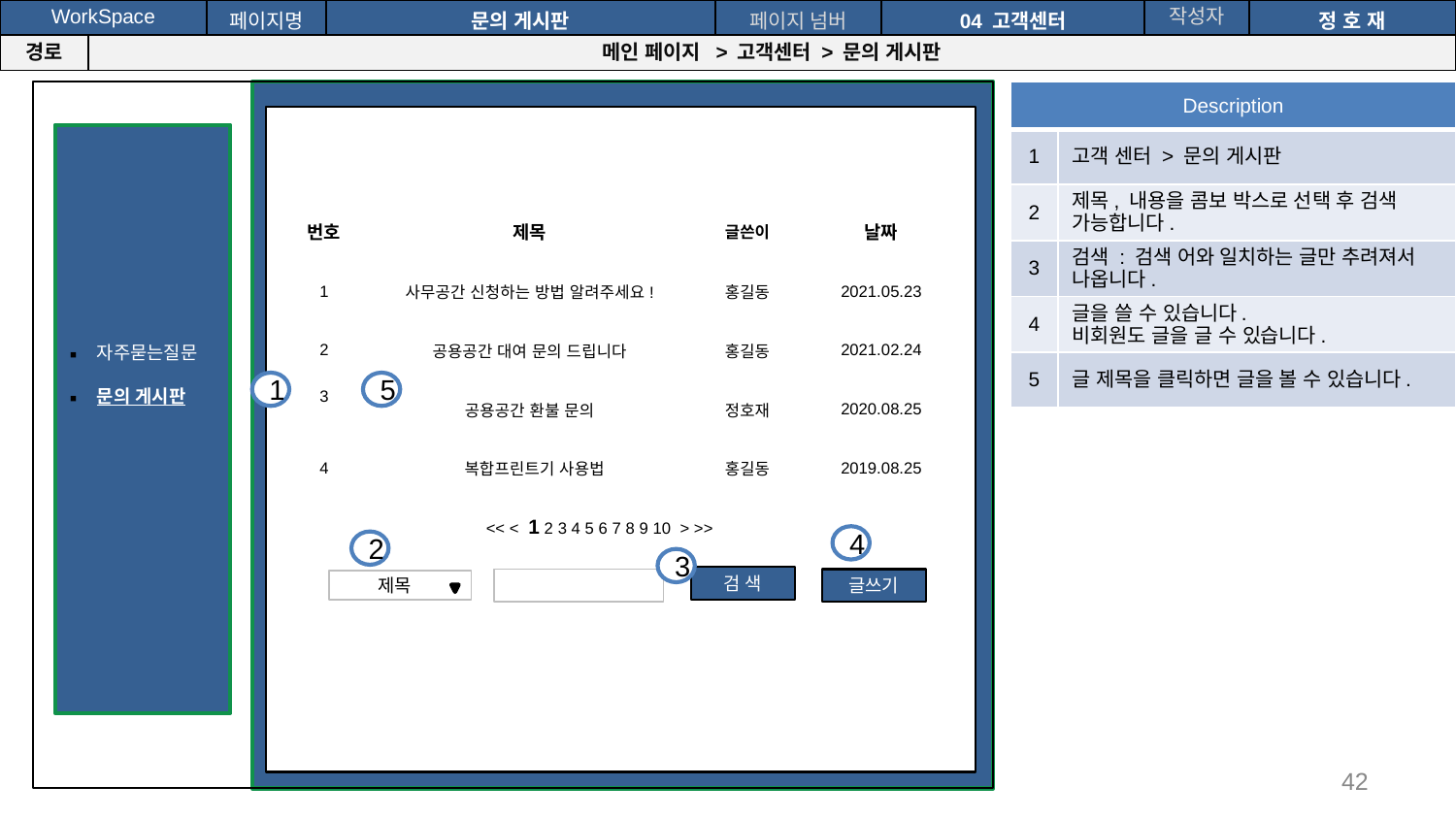

공간(오피스) 대여 시스템
| WorkSpace |  | 페이지명 | 문의 게시판 | 페이지 넘버 | 04 고객센터 | 작성자 | 정 호 재 |
| --- | --- | --- | --- | --- | --- | --- | --- |
| 경로 | 메인 페이지 > 고객센터 > 문의 게시판 |  |  |  |  |  |  |
| Description |  |
| --- | --- |
| 1 | 고객 센터 > 문의 게시판 |
| 2 | 제목, 내용을 콤보 박스로 선택 후 검색 가능합니다. |
| 3 | 검색 : 검색 어와 일치하는 글만 추려져서 나옵니다. |
| 4 | 글을 쓸 수 있습니다. 비회원도 글을 글 수 있습니다. |
| 5 | 글 제목을 클릭하면 글을 볼 수 있습니다. |

자주묻는질문
문의 게시판

| 번호 | 제목 | 글쓴이 | 날짜 |
| --- | --- | --- | --- |
| 1 | 사무공간 신청하는 방법 알려주세요! | 홍길동 | 2021.05.23 |
| 2 | 공용공간 대여 문의 드립니다 | 홍길동 | 2021.02.24 |
| 3 | 공용공간 환불 문의 | 정호재 | 2020.08.25 |
| 4 | 복합프린트기 사용법 | 홍길동 | 2019.08.25 |
1
5
<< <  1 2 3 4 5 6 7 8 9 10  > >>
4
2
3
검 색

글쓰기
제목

42